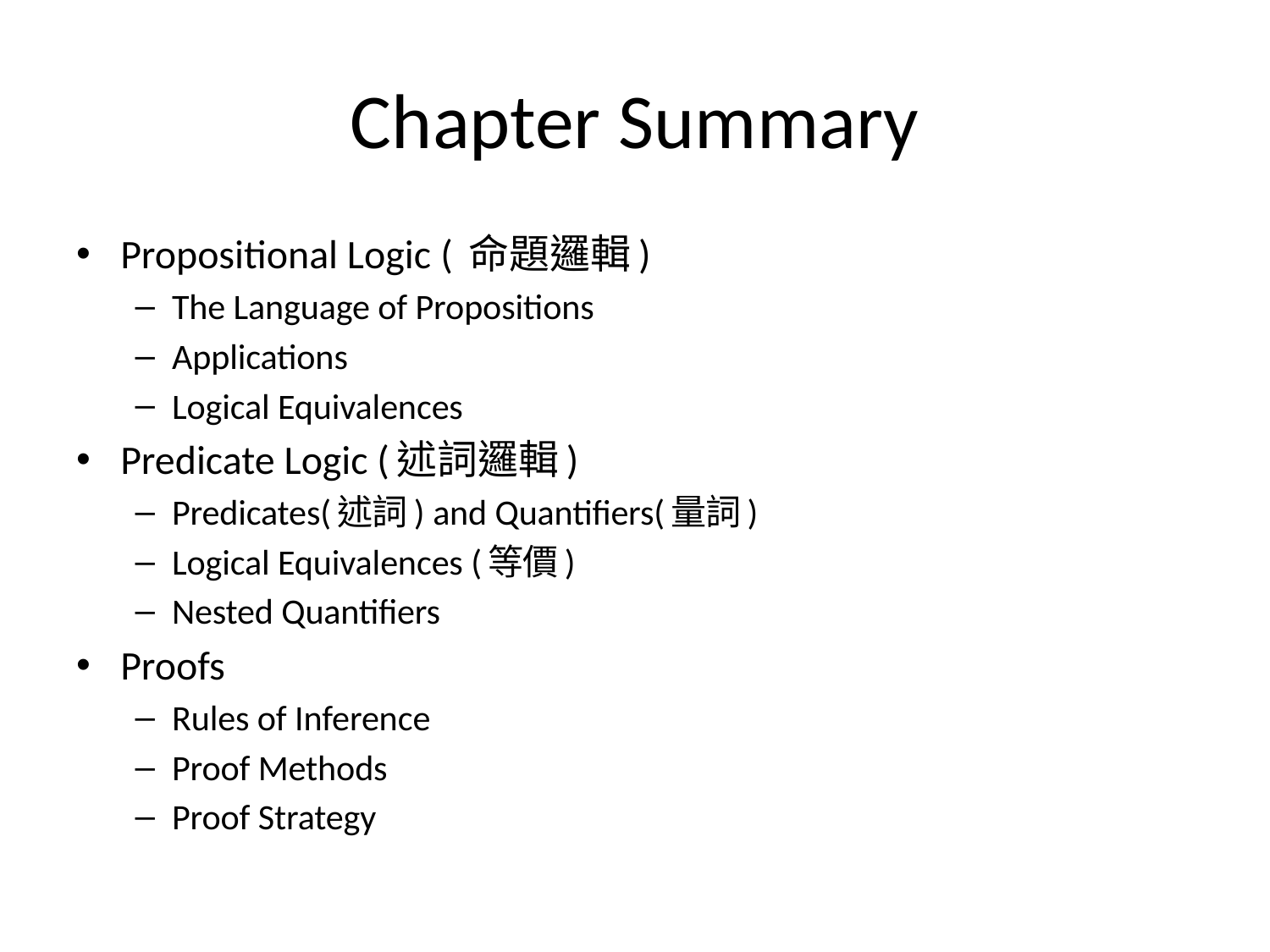

# Chapter Summary
Propositional Logic ( 命題邏輯)
The Language of Propositions
Applications
Logical Equivalences
Predicate Logic (述詞邏輯)
Predicates(述詞) and Quantifiers(量詞)
Logical Equivalences (等價)
Nested Quantifiers
Proofs
Rules of Inference
Proof Methods
Proof Strategy